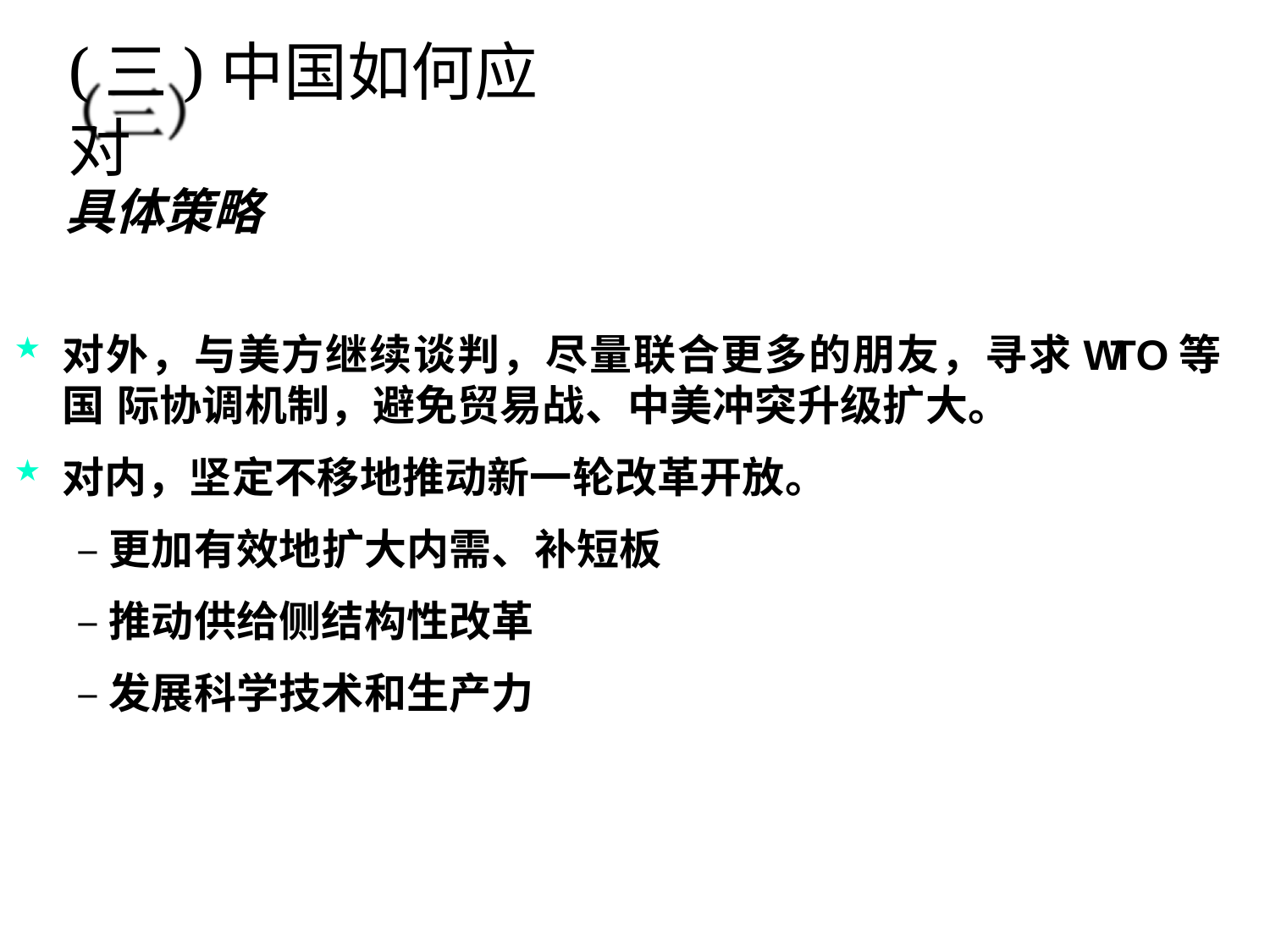

# (三)中国如何应对
具体策略

对外，与美方继续谈判，尽量联合更多的朋友，寻求WTO等国 际协调机制，避免贸易战、中美冲突升级扩大。
对内，坚定不移地推动新一轮改革开放。
–更加有效地扩大内需、补短板
–推动供给侧结构性改革
–发展科学技术和生产力